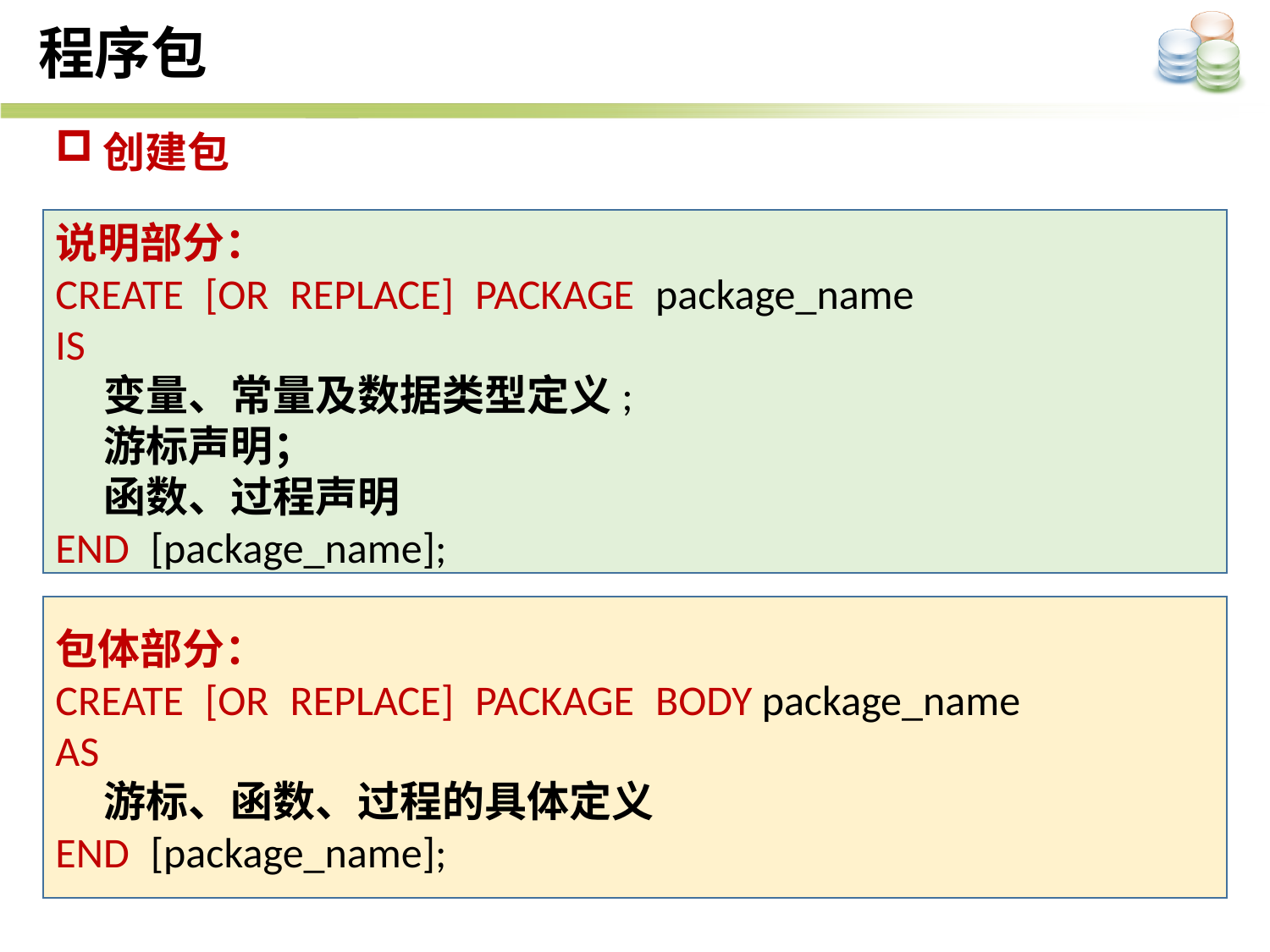

程序包
创建包
说明部分：
CREATE [OR REPLACE] PACKAGE package_name
IS
    变量、常量及数据类型定义;
    游标声明；
    函数、过程声明
END [package_name];

包体部分：
CREATE [OR REPLACE] PACKAGE BODY package_name
AS
    游标、函数、过程的具体定义
END [package_name];

50